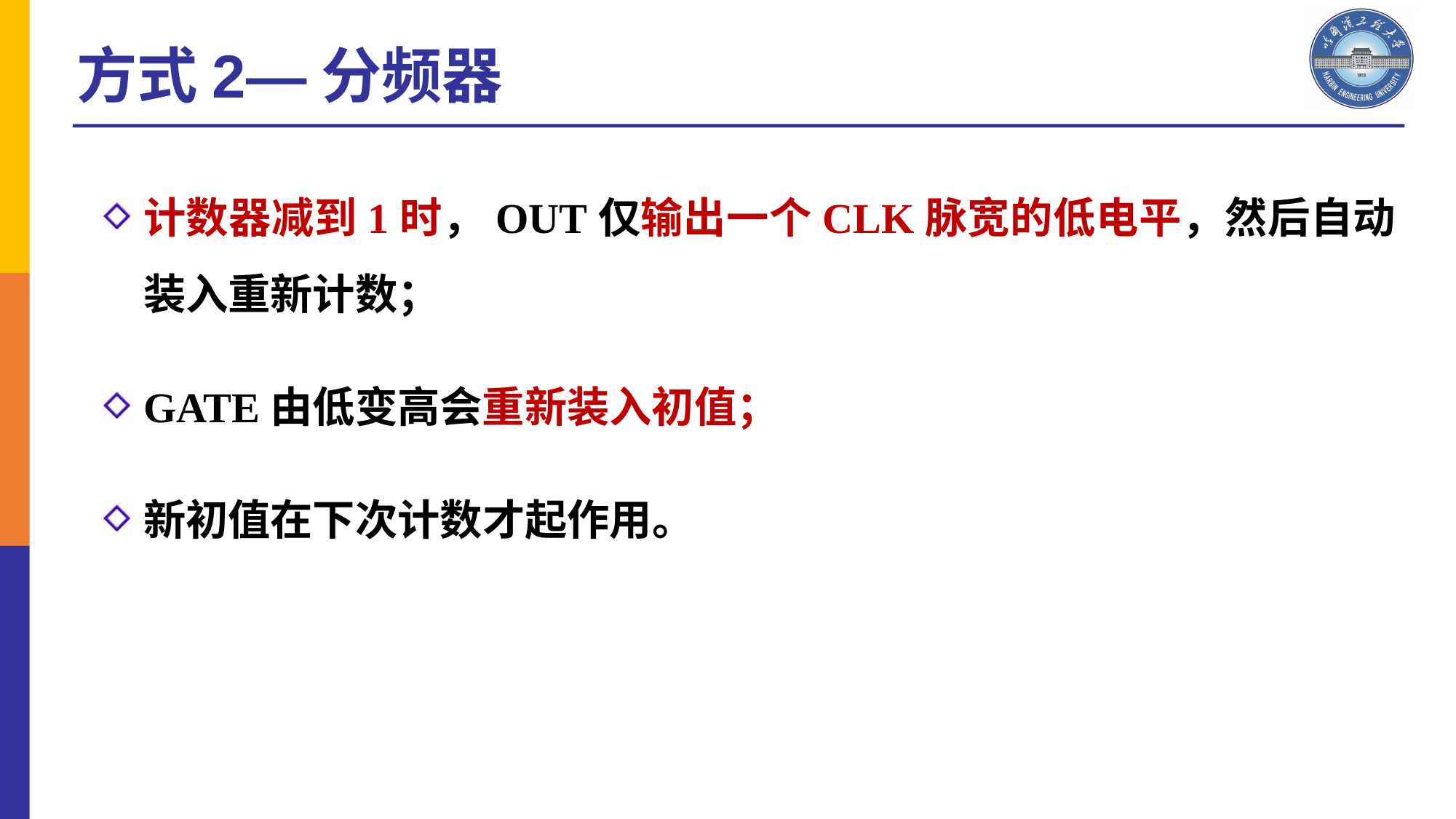

方式2—分频器
计数器减到1时，OUT仅输出一个CLK脉宽的低电平，然后自动装入重新计数；
GATE由低变高会重新装入初值；
新初值在下次计数才起作用。